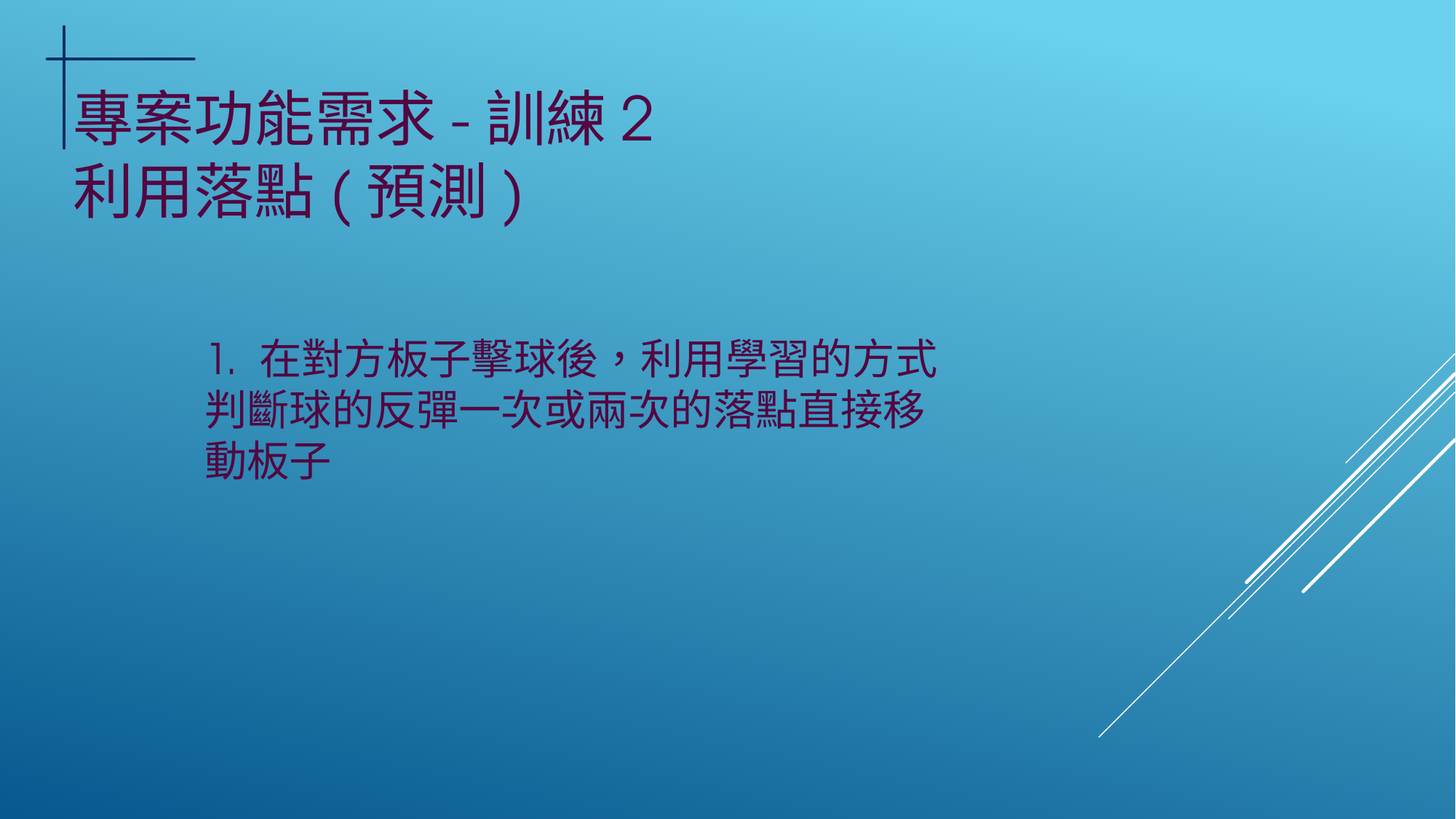

專案功能需求-訓練2
利用落點(預測)
1. 在對方板子擊球後，利用學習的方式判斷球的反彈一次或兩次的落點直接移動板子